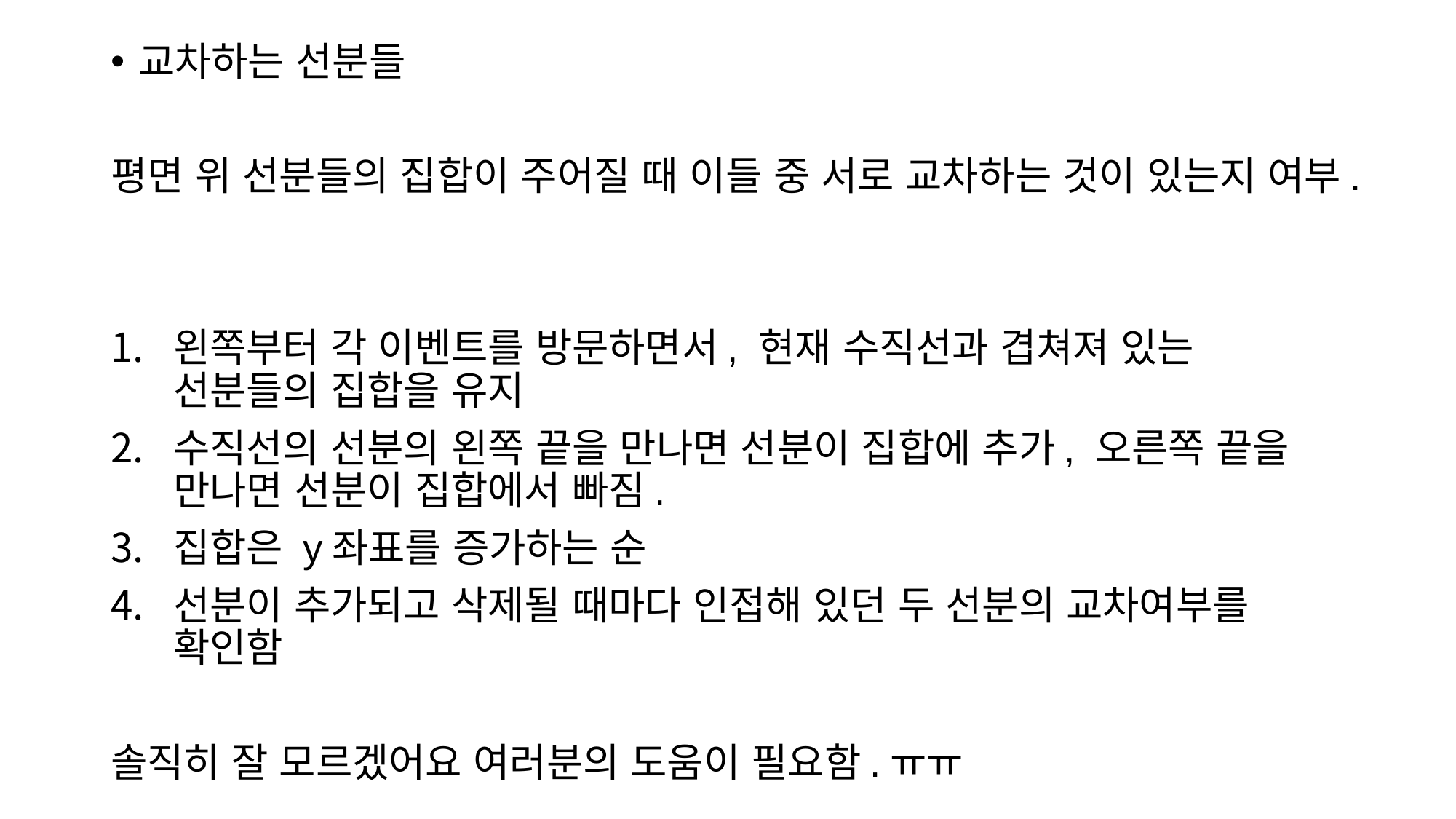

교차하는 선분들

평면 위 선분들의 집합이 주어질 때 이들 중 서로 교차하는 것이 있는지 여부.

왼쪽부터 각 이벤트를 방문하면서, 현재 수직선과 겹쳐져 있는 선분들의 집합을 유지
수직선의 선분의 왼쪽 끝을 만나면 선분이 집합에 추가, 오른쪽 끝을 만나면 선분이 집합에서 빠짐.
집합은 y좌표를 증가하는 순
선분이 추가되고 삭제될 때마다 인접해 있던 두 선분의 교차여부를 확인함

솔직히 잘 모르겠어요 여러분의 도움이 필요함.ㅠㅠ